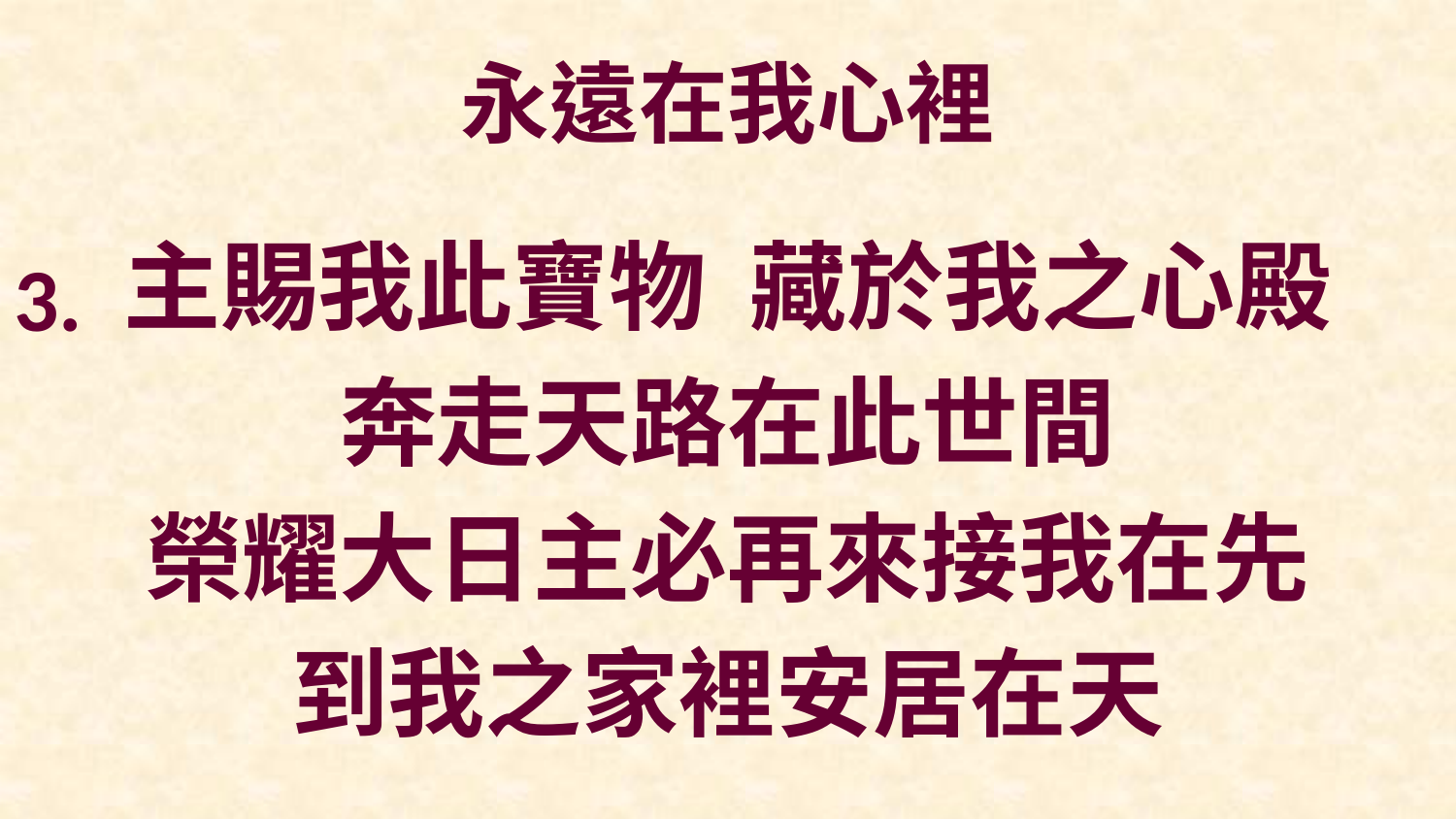

# 永遠在我心裡
主賜我此寶物  藏於我之心殿
奔走天路在此世間
榮耀大日主必再來接我在先
到我之家裡安居在天
3.